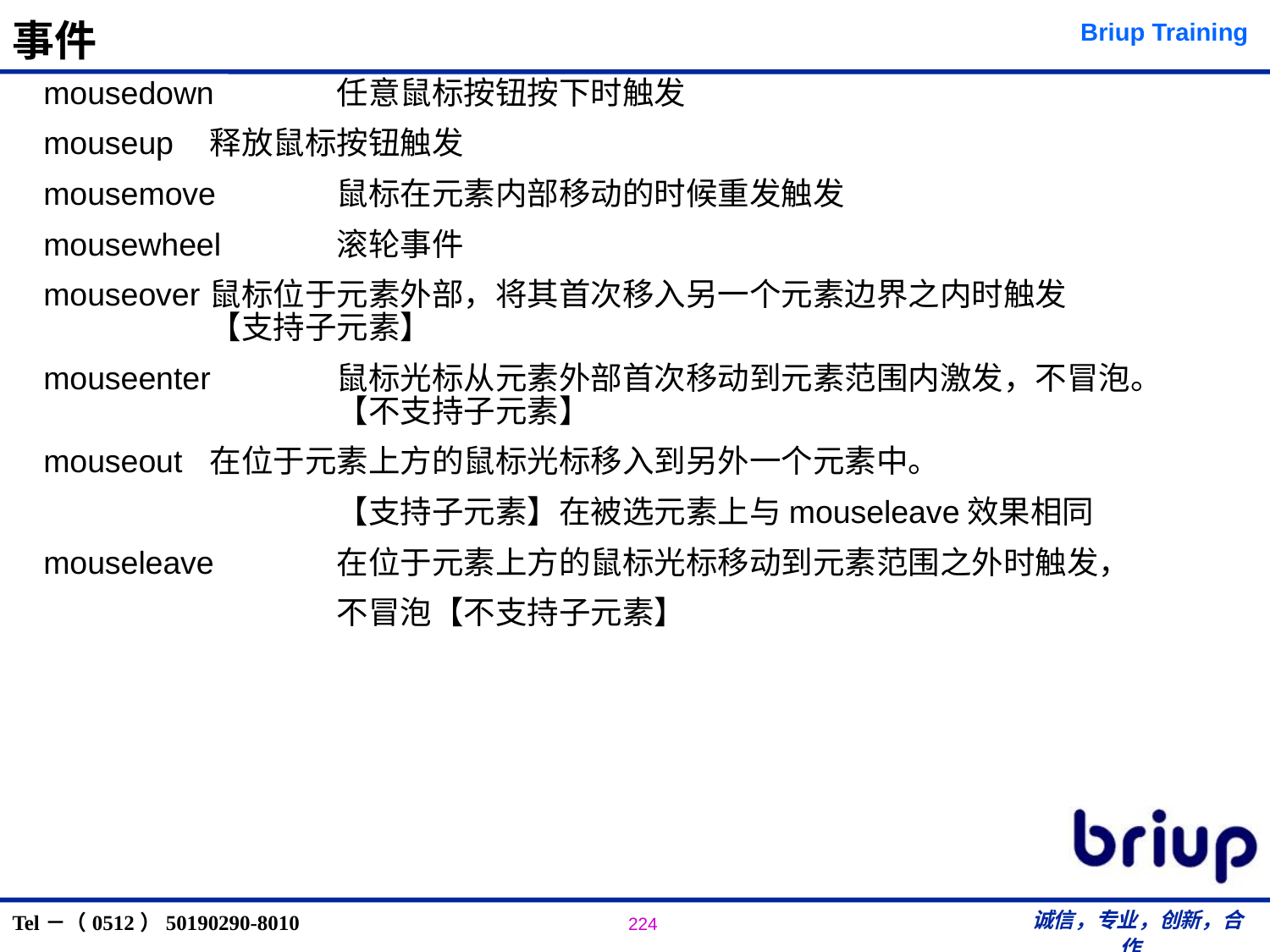

# 事件
mousedown	任意鼠标按钮按下时触发
mouseup	释放鼠标按钮触发
mousemove	鼠标在元素内部移动的时候重发触发
mousewheel	滚轮事件
mouseover	鼠标位于元素外部，将其首次移入另一个元素边界之内时触发			【支持子元素】
mouseenter	鼠标光标从元素外部首次移动到元素范围内激发，不冒泡。			【不支持子元素】
mouseout  	在位于元素上方的鼠标光标移入到另外一个元素中。
			【支持子元素】在被选元素上与mouseleave效果相同
mouseleave	在位于元素上方的鼠标光标移动到元素范围之外时触发，
			不冒泡【不支持子元素】